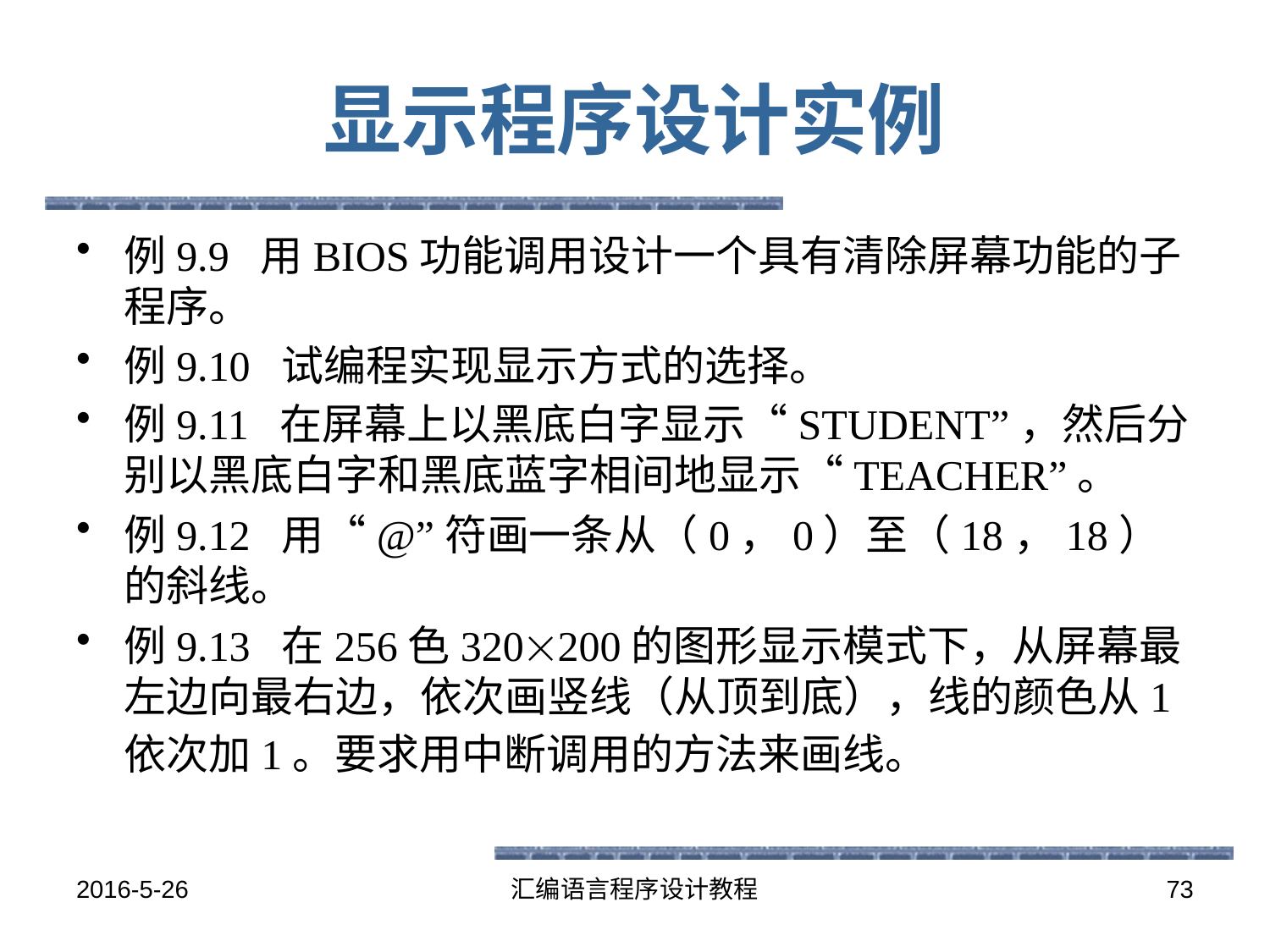

# 显示程序设计实例
例9.9  用BIOS功能调用设计一个具有清除屏幕功能的子程序。
例9.10  试编程实现显示方式的选择。
例9.11  在屏幕上以黑底白字显示“STUDENT”，然后分别以黑底白字和黑底蓝字相间地显示“TEACHER”。
例9.12  用“@”符画一条从（0，0）至（18，18）的斜线。
例9.13  在256色320×200的图形显示模式下，从屏幕最左边向最右边，依次画竖线（从顶到底），线的颜色从1依次加1。要求用中断调用的方法来画线。
2016-5-26
汇编语言程序设计教程
73